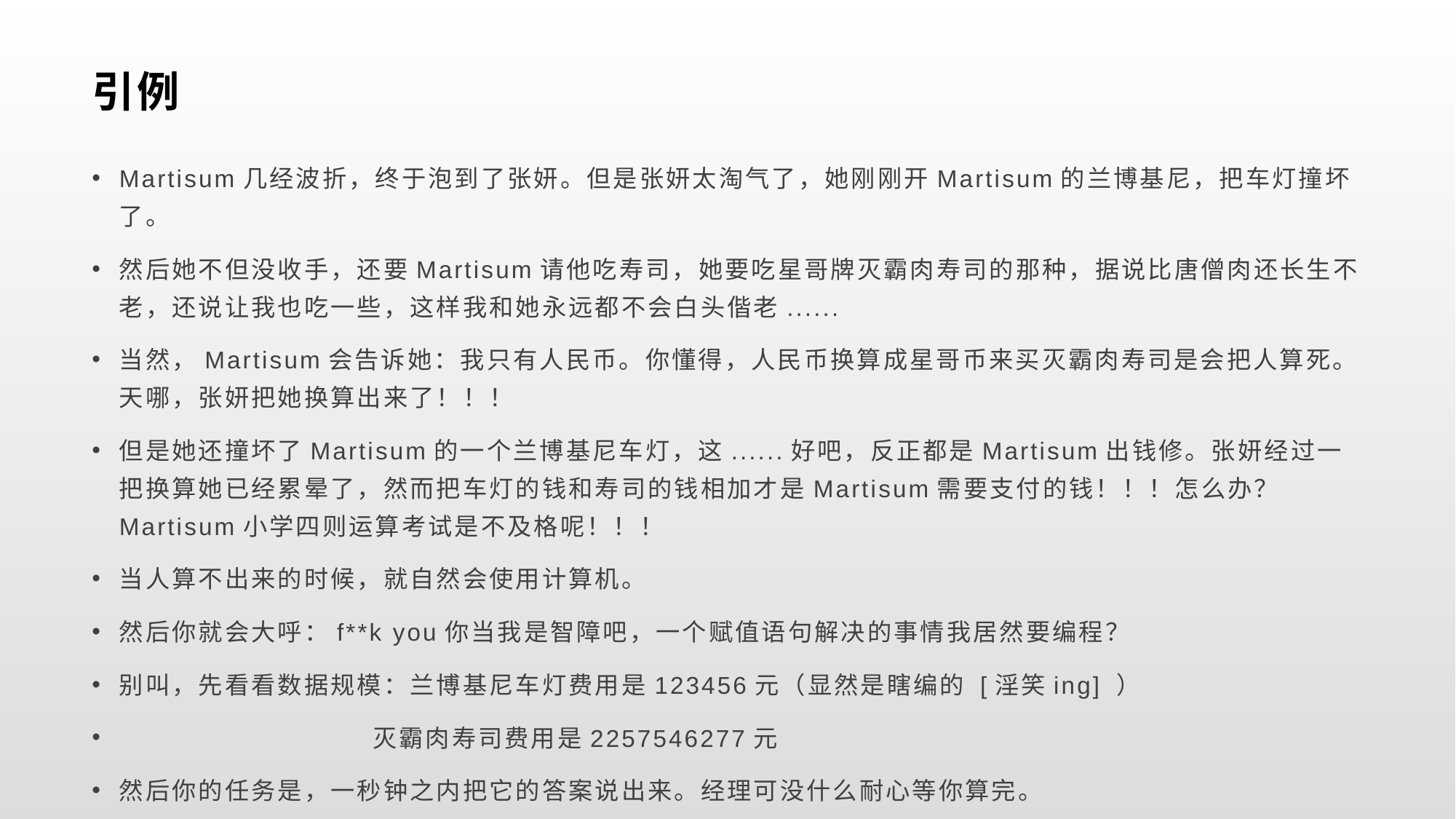

# 引例
Martisum几经波折，终于泡到了张妍。但是张妍太淘气了，她刚刚开Martisum的兰博基尼，把车灯撞坏了。
然后她不但没收手，还要Martisum请他吃寿司，她要吃星哥牌灭霸肉寿司的那种，据说比唐僧肉还长生不老，还说让我也吃一些，这样我和她永远都不会白头偕老......
当然，Martisum会告诉她：我只有人民币。你懂得，人民币换算成星哥币来买灭霸肉寿司是会把人算死。天哪，张妍把她换算出来了！！！
但是她还撞坏了Martisum的一个兰博基尼车灯，这......好吧，反正都是Martisum出钱修。张妍经过一把换算她已经累晕了，然而把车灯的钱和寿司的钱相加才是Martisum需要支付的钱！！！怎么办？Martisum小学四则运算考试是不及格呢！！！
当人算不出来的时候，就自然会使用计算机。
然后你就会大呼：f**k you你当我是智障吧，一个赋值语句解决的事情我居然要编程？
别叫，先看看数据规模：兰博基尼车灯费用是123456元（显然是瞎编的 [淫笑ing] ）
                                灭霸肉寿司费用是2257546277元
然后你的任务是，一秒钟之内把它的答案说出来。经理可没什么耐心等你算完。